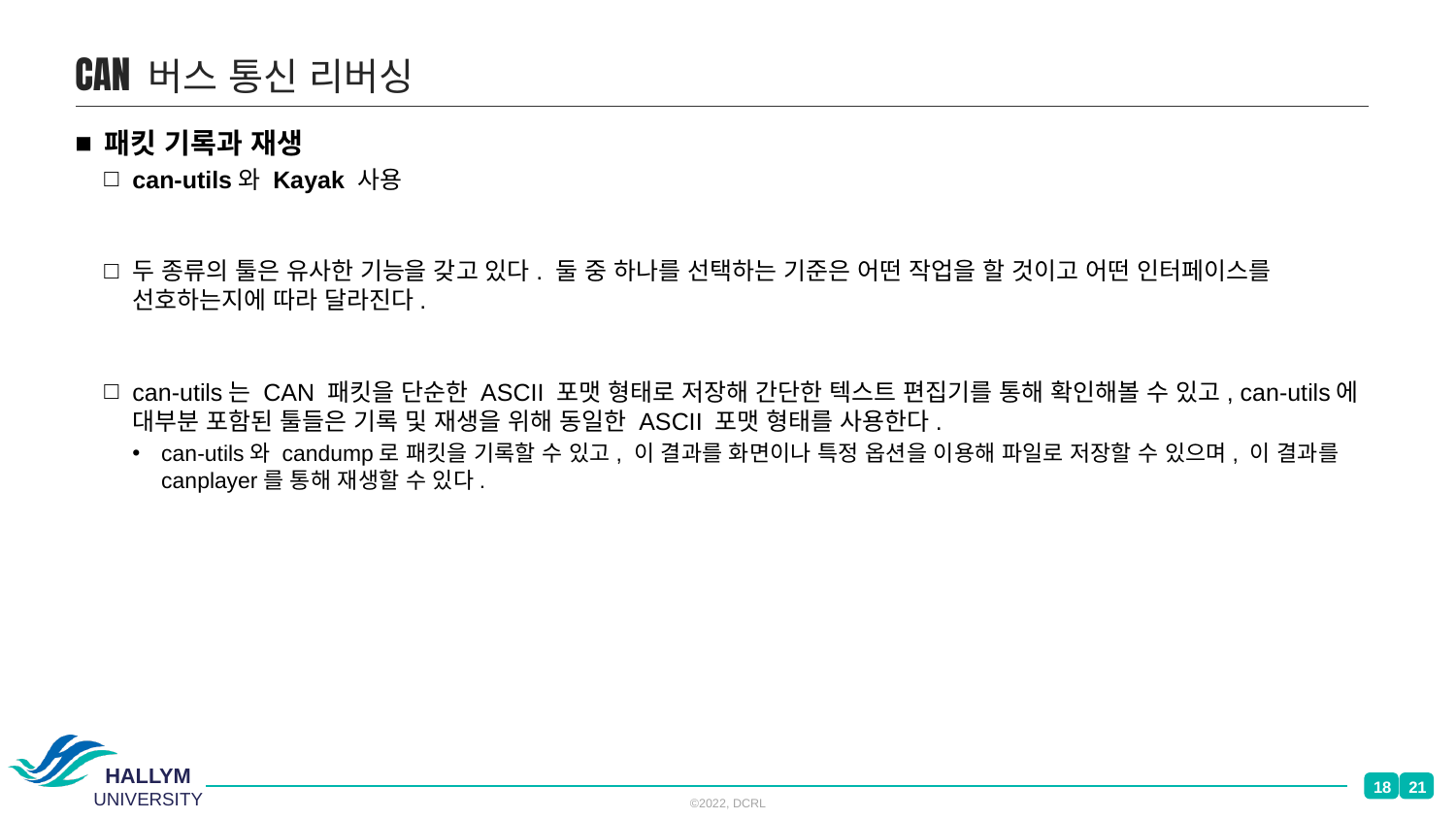

# CAN 버스 통신 리버싱
패킷 기록과 재생
can-utils와 Kayak 사용

두 종류의 툴은 유사한 기능을 갖고 있다. 둘 중 하나를 선택하는 기준은 어떤 작업을 할 것이고 어떤 인터페이스를 선호하는지에 따라 달라진다.

can-utils는 CAN 패킷을 단순한 ASCII 포맷 형태로 저장해 간단한 텍스트 편집기를 통해 확인해볼 수 있고, can-utils에 대부분 포함된 툴들은 기록 및 재생을 위해 동일한 ASCII 포맷 형태를 사용한다.
can-utils와 candump로 패킷을 기록할 수 있고, 이 결과를 화면이나 특정 옵션을 이용해 파일로 저장할 수 있으며, 이 결과를 canplayer를 통해 재생할 수 있다.